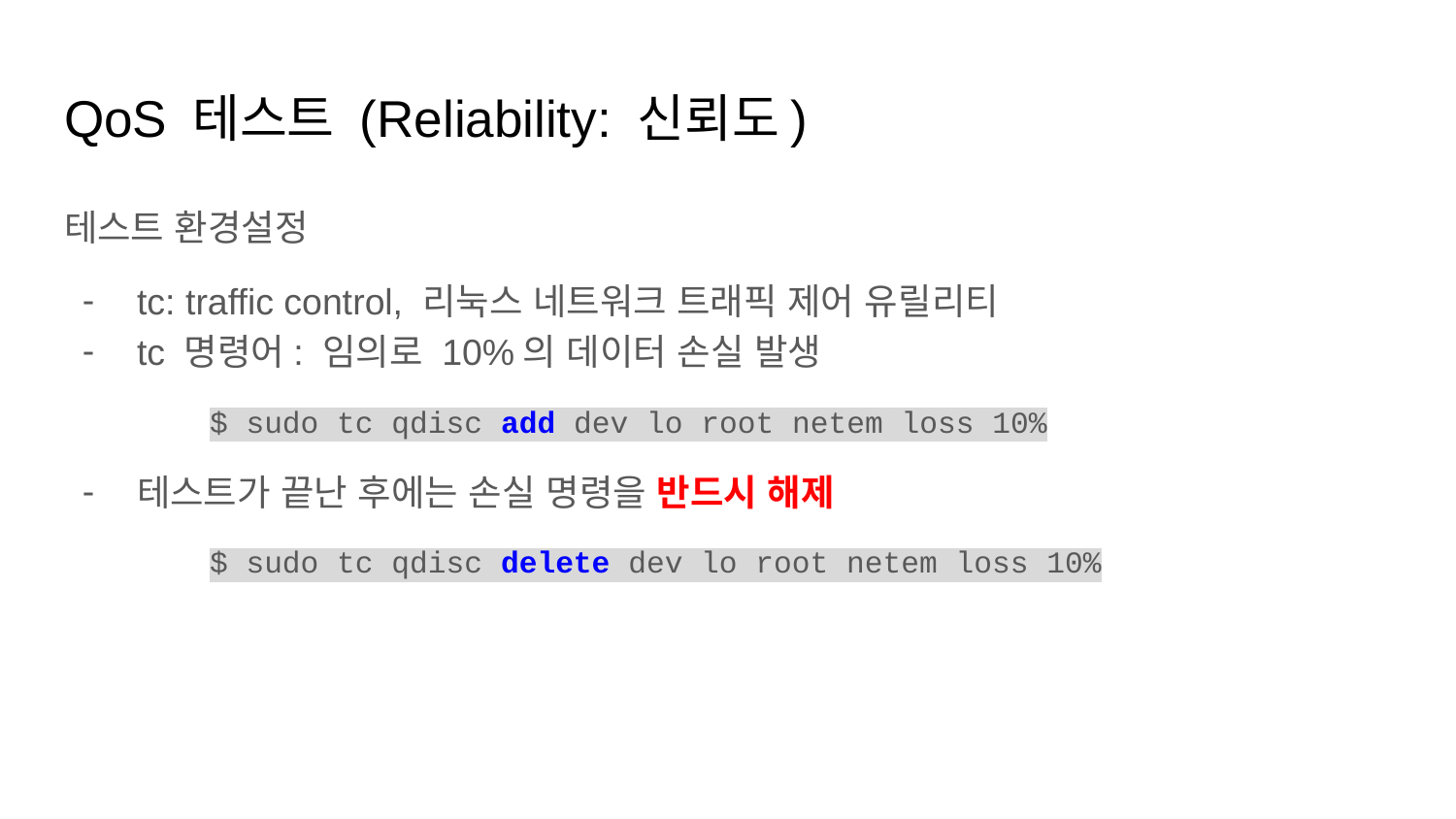

# QoS 테스트 (Reliability: 신뢰도)
테스트 환경설정
tc: traffic control, 리눅스 네트워크 트래픽 제어 유릴리티
tc 명령어: 임의로 10%의 데이터 손실 발생
$ sudo tc qdisc add dev lo root netem loss 10%
테스트가 끝난 후에는 손실 명령을 반드시 해제
$ sudo tc qdisc delete dev lo root netem loss 10%